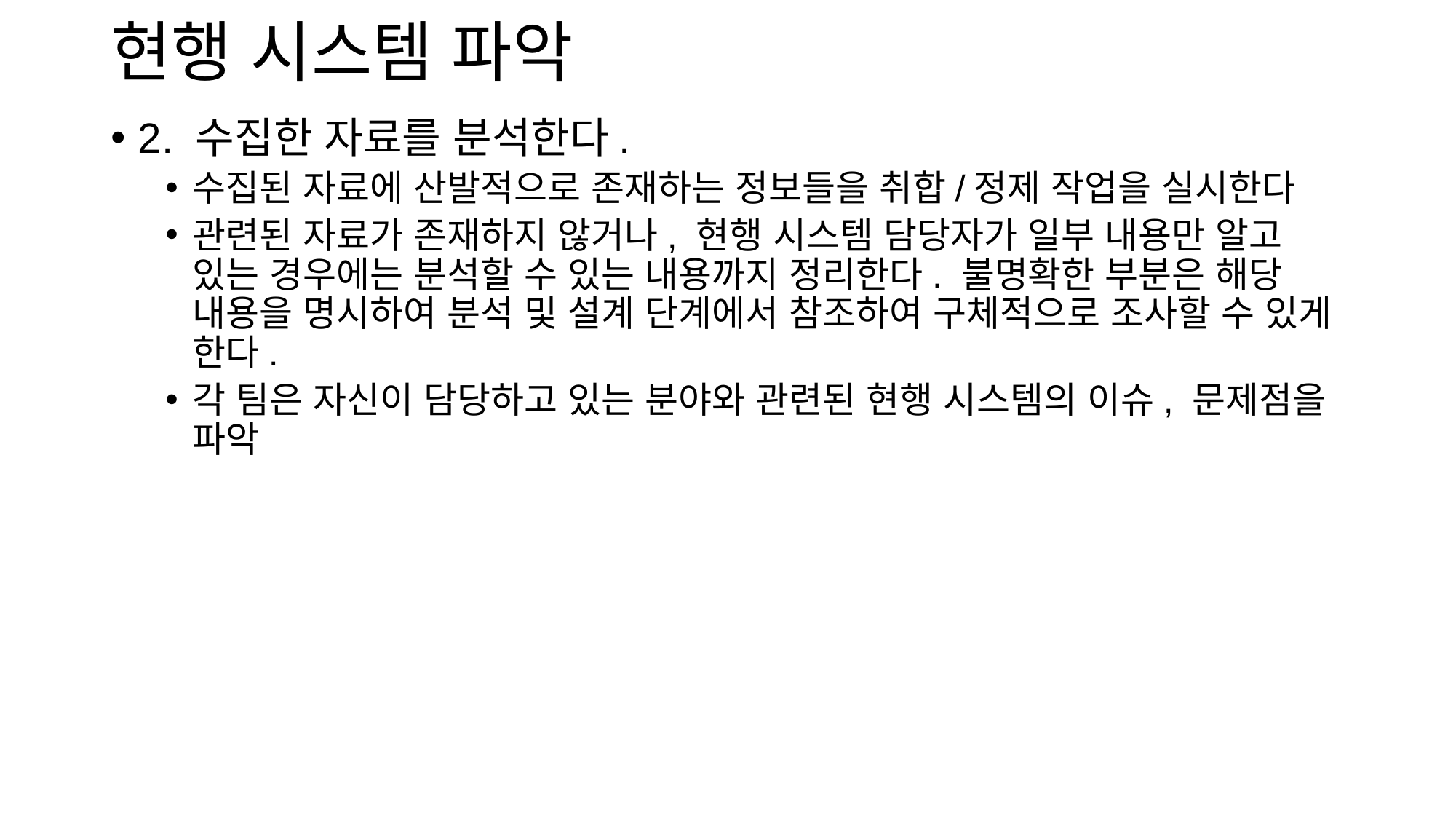

# 현행 시스템 파악
2. 수집한 자료를 분석한다.
수집된 자료에 산발적으로 존재하는 정보들을 취합/정제 작업을 실시한다
관련된 자료가 존재하지 않거나, 현행 시스템 담당자가 일부 내용만 알고 있는 경우에는 분석할 수 있는 내용까지 정리한다. 불명확한 부분은 해당 내용을 명시하여 분석 및 설계 단계에서 참조하여 구체적으로 조사할 수 있게 한다.
각 팀은 자신이 담당하고 있는 분야와 관련된 현행 시스템의 이슈, 문제점을 파악